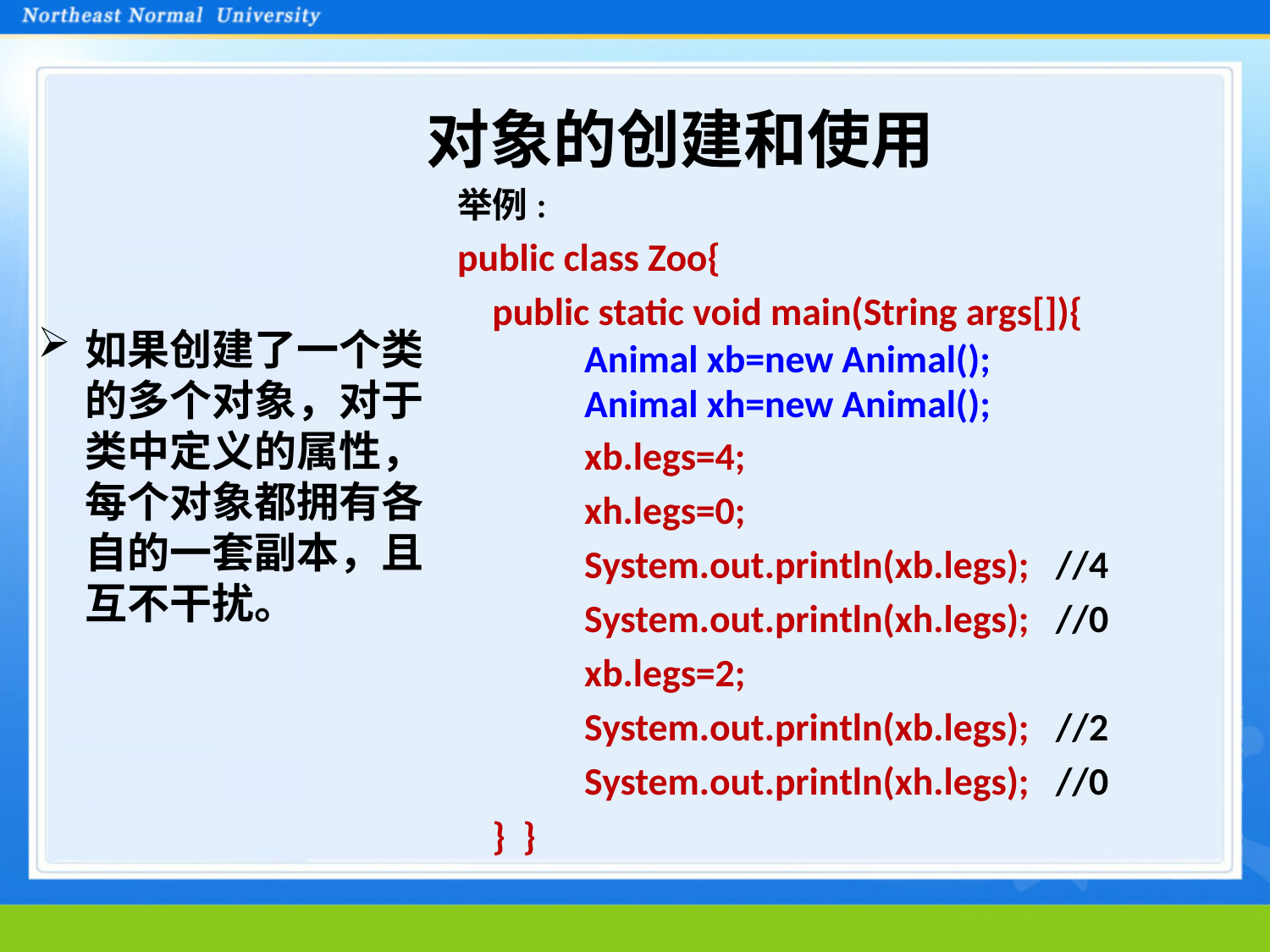

# 对象的创建和使用
举例:
public class Zoo{
    public static void main(String args[]){
	Animal xb=new Animal();
	Animal xh=new Animal();
	xb.legs=4;
	xh.legs=0;
	System.out.println(xb.legs);   //4
	System.out.println(xh.legs);   //0
	xb.legs=2;
	System.out.println(xb.legs);   //2
	System.out.println(xh.legs);   //0
    }  }
如果创建了一个类的多个对象，对于类中定义的属性，每个对象都拥有各自的一套副本，且互不干扰。